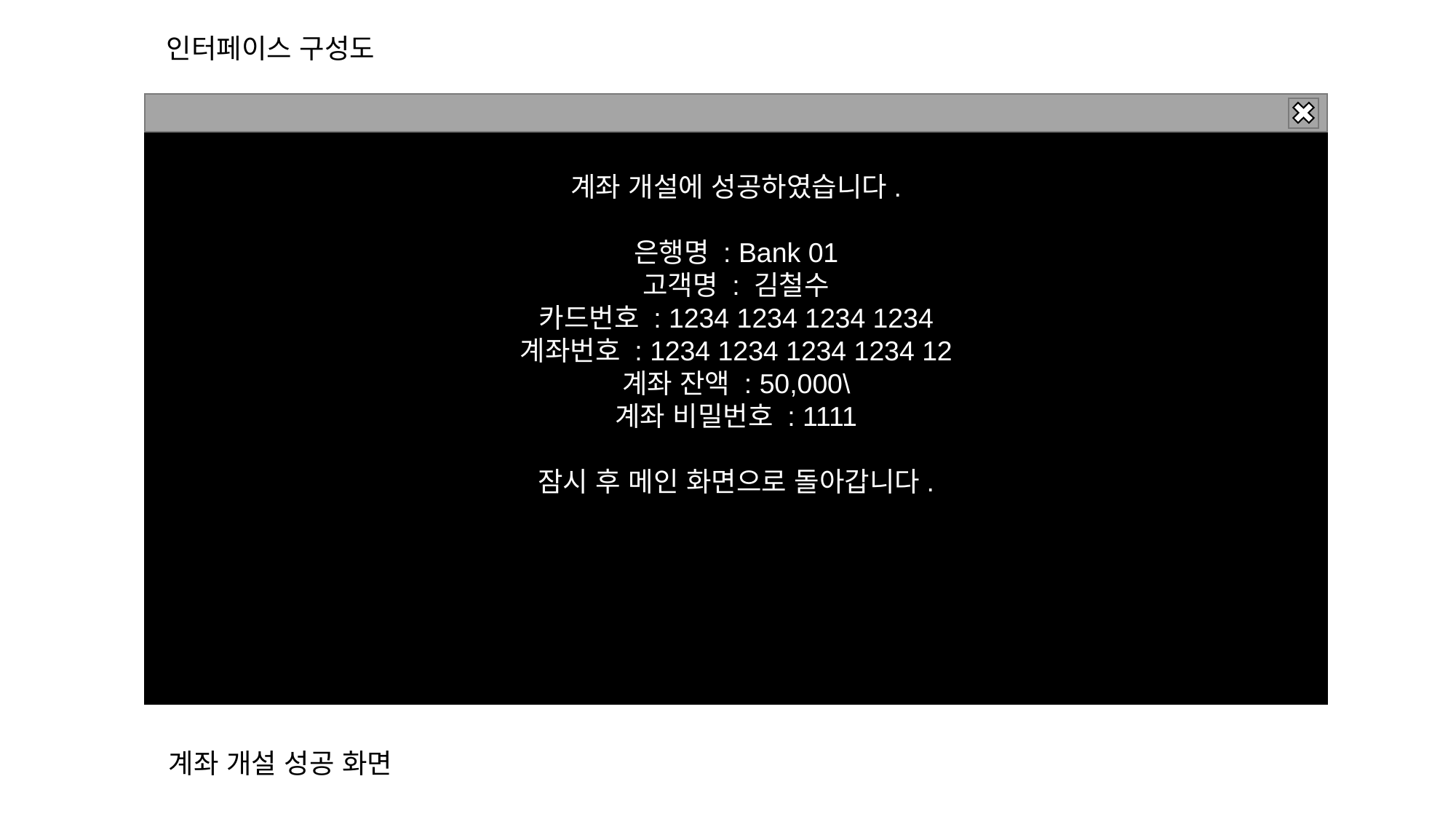

인터페이스 구성도

계좌 개설에 성공하였습니다.

은행명 : Bank 01
고객명 : 김철수
카드번호 : 1234 1234 1234 1234
계좌번호 : 1234 1234 1234 1234 12
계좌 잔액 : 50,000\
계좌 비밀번호 : 1111

잠시 후 메인 화면으로 돌아갑니다.

계좌 개설 성공 화면